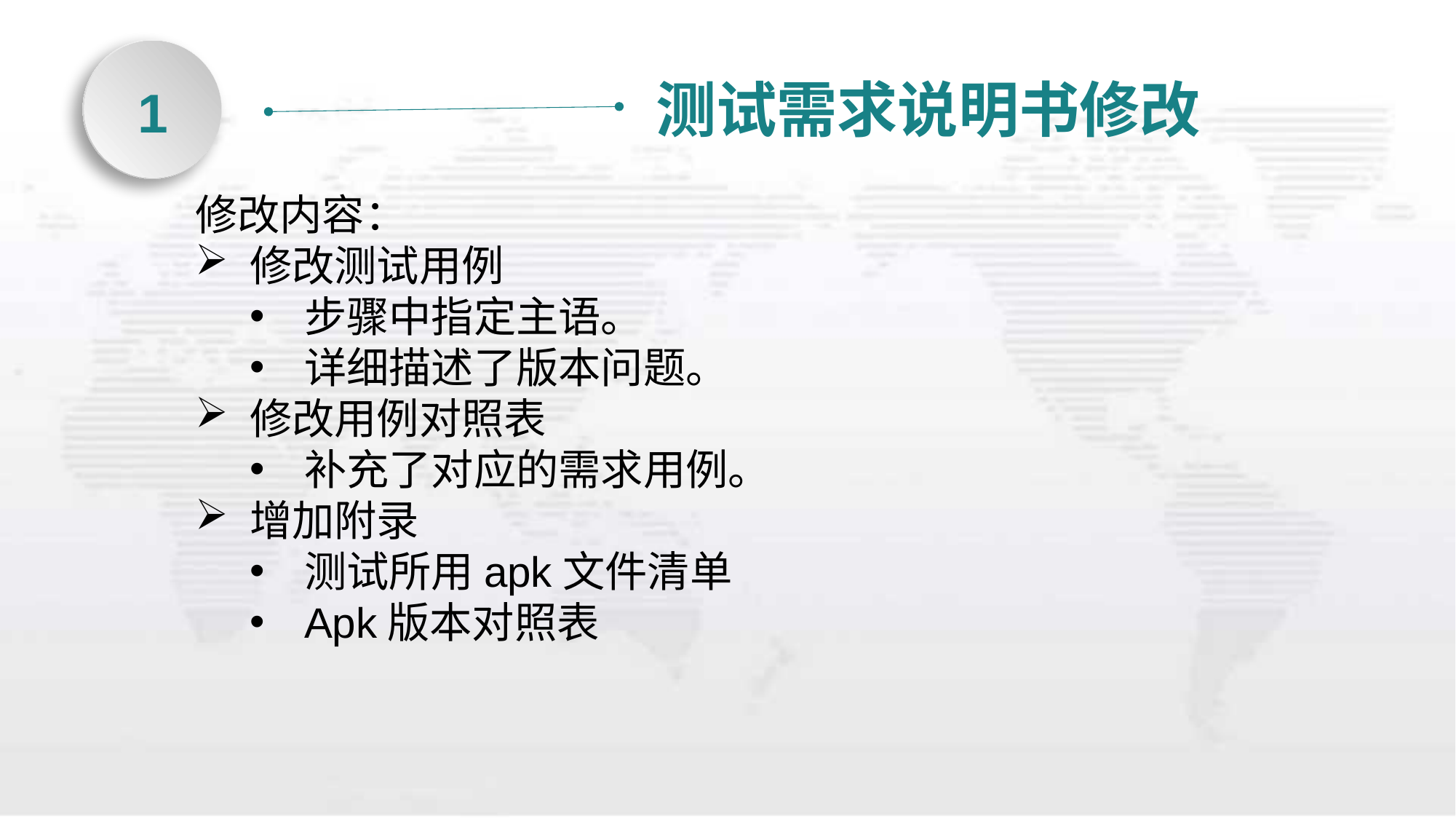

测试需求说明书修改
1
修改内容：
修改测试用例
步骤中指定主语。
详细描述了版本问题。
修改用例对照表
补充了对应的需求用例。
增加附录
测试所用apk文件清单
Apk版本对照表